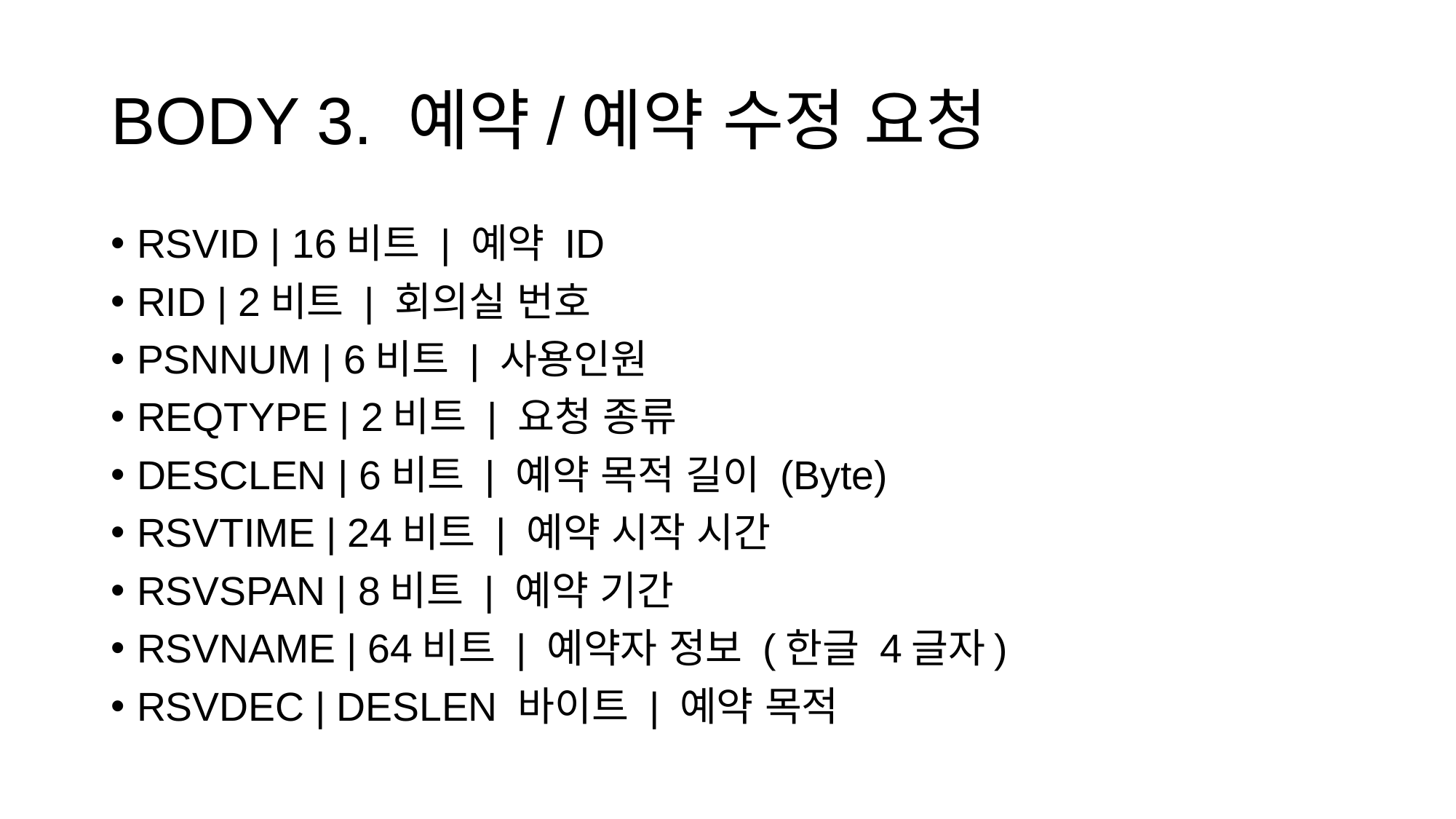

# BODY 3. 예약/예약 수정 요청
RSVID | 16비트 | 예약 ID
RID | 2비트 | 회의실 번호
PSNNUM | 6비트 | 사용인원
REQTYPE | 2비트 | 요청 종류
DESCLEN | 6비트 | 예약 목적 길이 (Byte)
RSVTIME | 24비트 | 예약 시작 시간
RSVSPAN | 8비트 | 예약 기간
RSVNAME | 64비트 | 예약자 정보 (한글 4글자)
RSVDEC | DESLEN 바이트 | 예약 목적